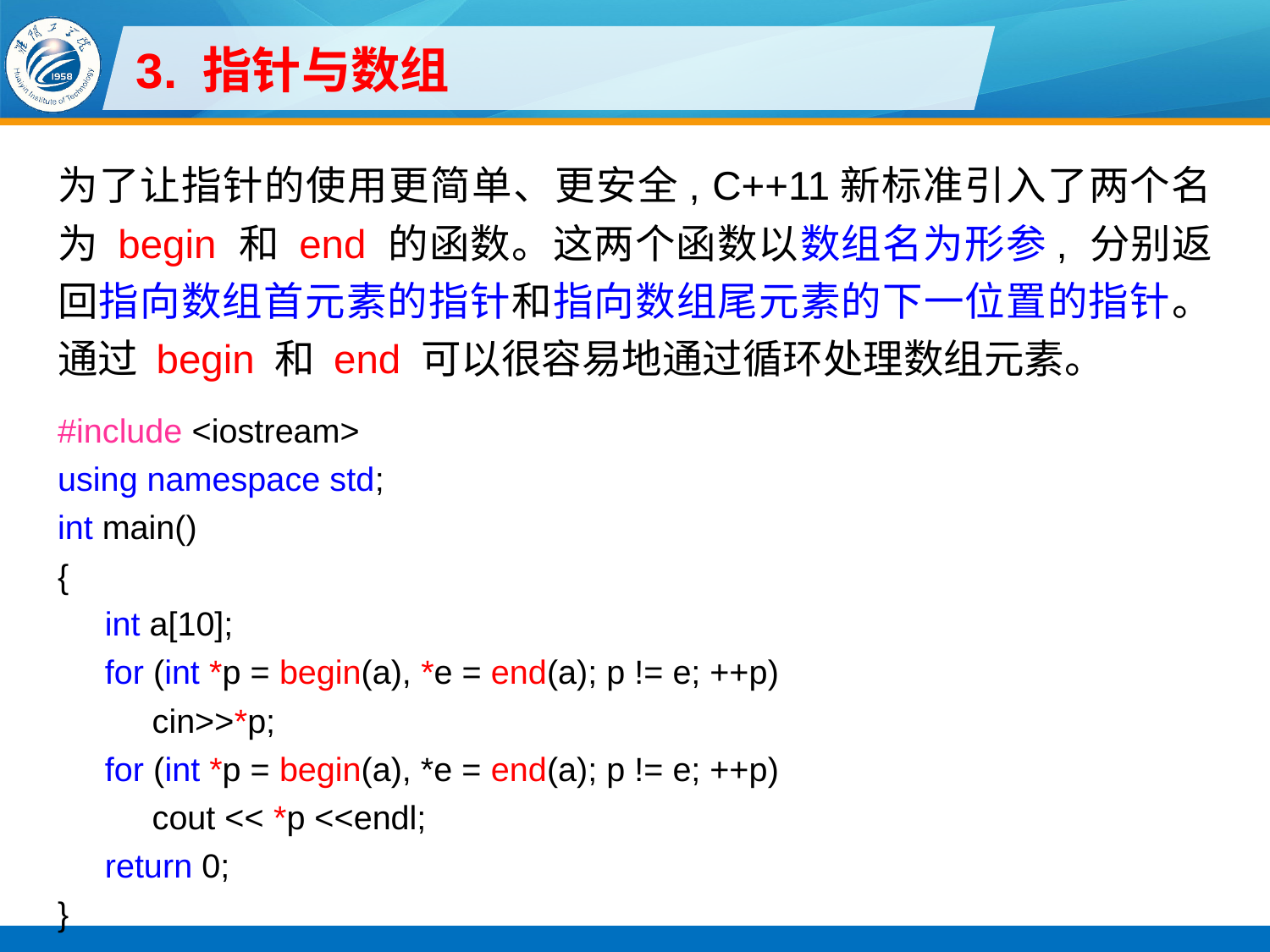

# 3. 指针与数组
为了让指针的使用更简单、更安全, C++11新标准引入了两个名为 begin 和 end 的函数。这两个函数以数组名为形参, 分别返回指向数组首元素的指针和指向数组尾元素的下一位置的指针。通过 begin 和 end 可以很容易地通过循环处理数组元素。
#include <iostream>
using namespace std;
int main()
{
int a[10];
for (int *p = begin(a), *e = end(a); p != e; ++p)
cin>>*p;
for (int *p = begin(a), *e = end(a); p != e; ++p)
cout << *p <<endl;
return 0;
}